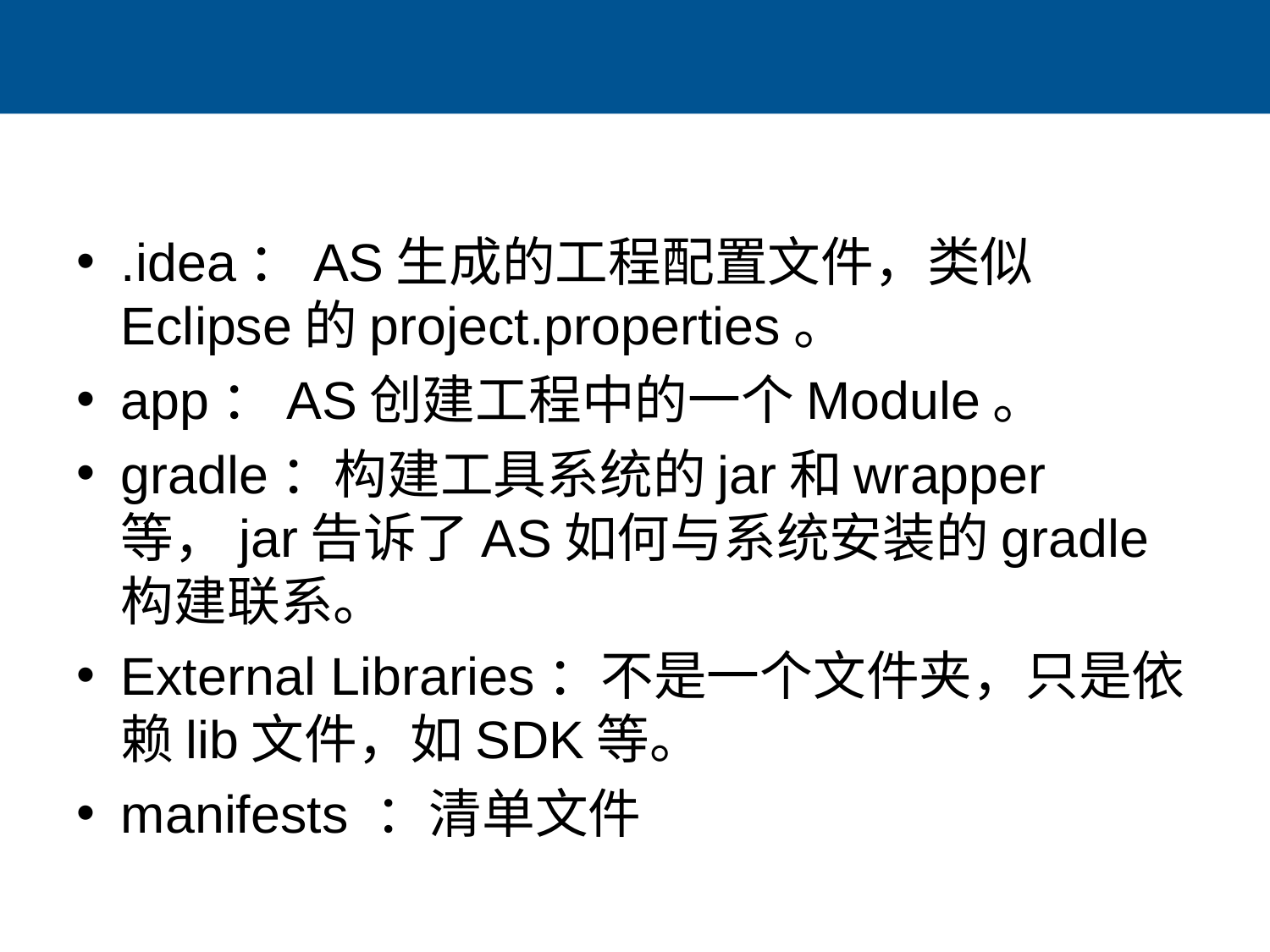

#
.idea：AS生成的工程配置文件，类似Eclipse的project.properties。
app：AS创建工程中的一个Module。
gradle：构建工具系统的jar和wrapper等，jar告诉了AS如何与系统安装的gradle构建联系。
External Libraries：不是一个文件夹，只是依赖lib文件，如SDK等。
manifests ：清单文件